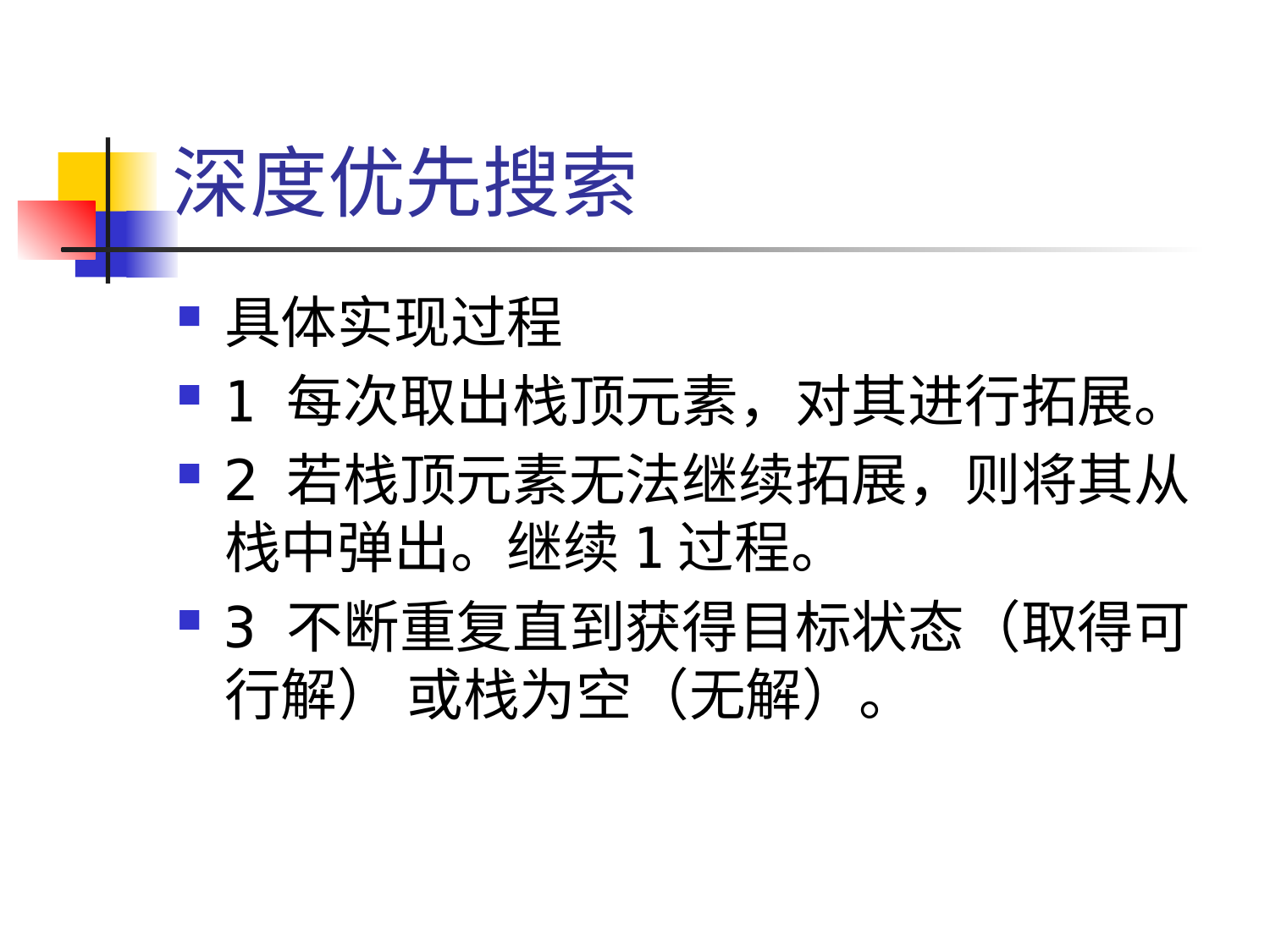

# 深度优先搜索
具体实现过程
1 每次取出栈顶元素，对其进行拓展。
2 若栈顶元素无法继续拓展，则将其从栈中弹出。继续1过程。
3 不断重复直到获得目标状态（取得可行解） 或栈为空（无解）。